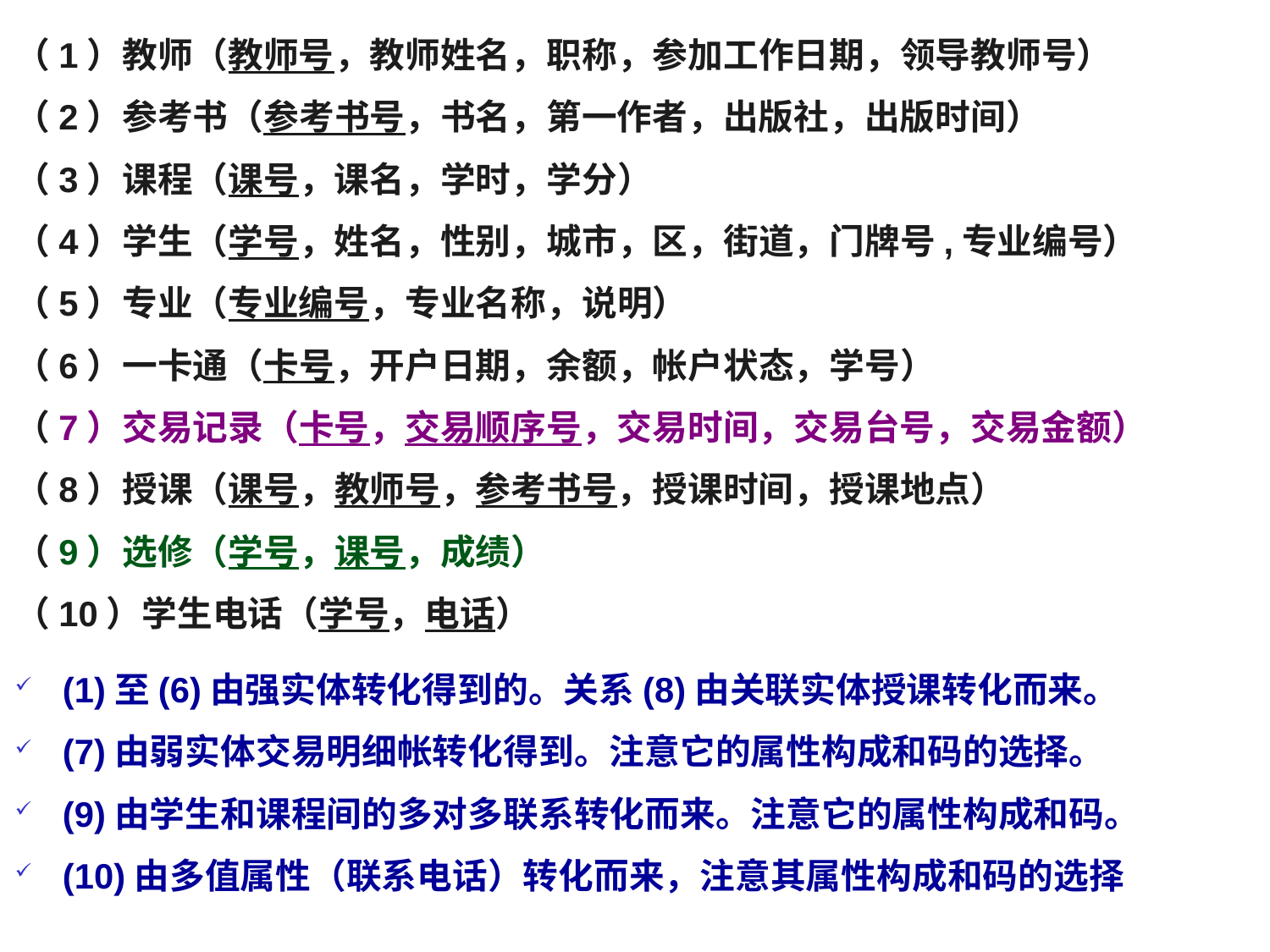

（1）教师（教师号，教师姓名，职称，参加工作日期，领导教师号）
（2）参考书（参考书号，书名，第一作者，出版社，出版时间）
（3）课程（课号，课名，学时，学分）
（4）学生（学号，姓名，性别，城市，区，街道，门牌号,专业编号）
（5）专业（专业编号，专业名称，说明）
（6）一卡通（卡号，开户日期，余额，帐户状态，学号）
（7）交易记录（卡号，交易顺序号，交易时间，交易台号，交易金额）
（8）授课（课号，教师号，参考书号，授课时间，授课地点）
（9）选修（学号，课号，成绩）
（10）学生电话（学号，电话）
(1)至(6)由强实体转化得到的。关系(8)由关联实体授课转化而来。
(7)由弱实体交易明细帐转化得到。注意它的属性构成和码的选择。
(9)由学生和课程间的多对多联系转化而来。注意它的属性构成和码。
(10)由多值属性（联系电话）转化而来，注意其属性构成和码的选择